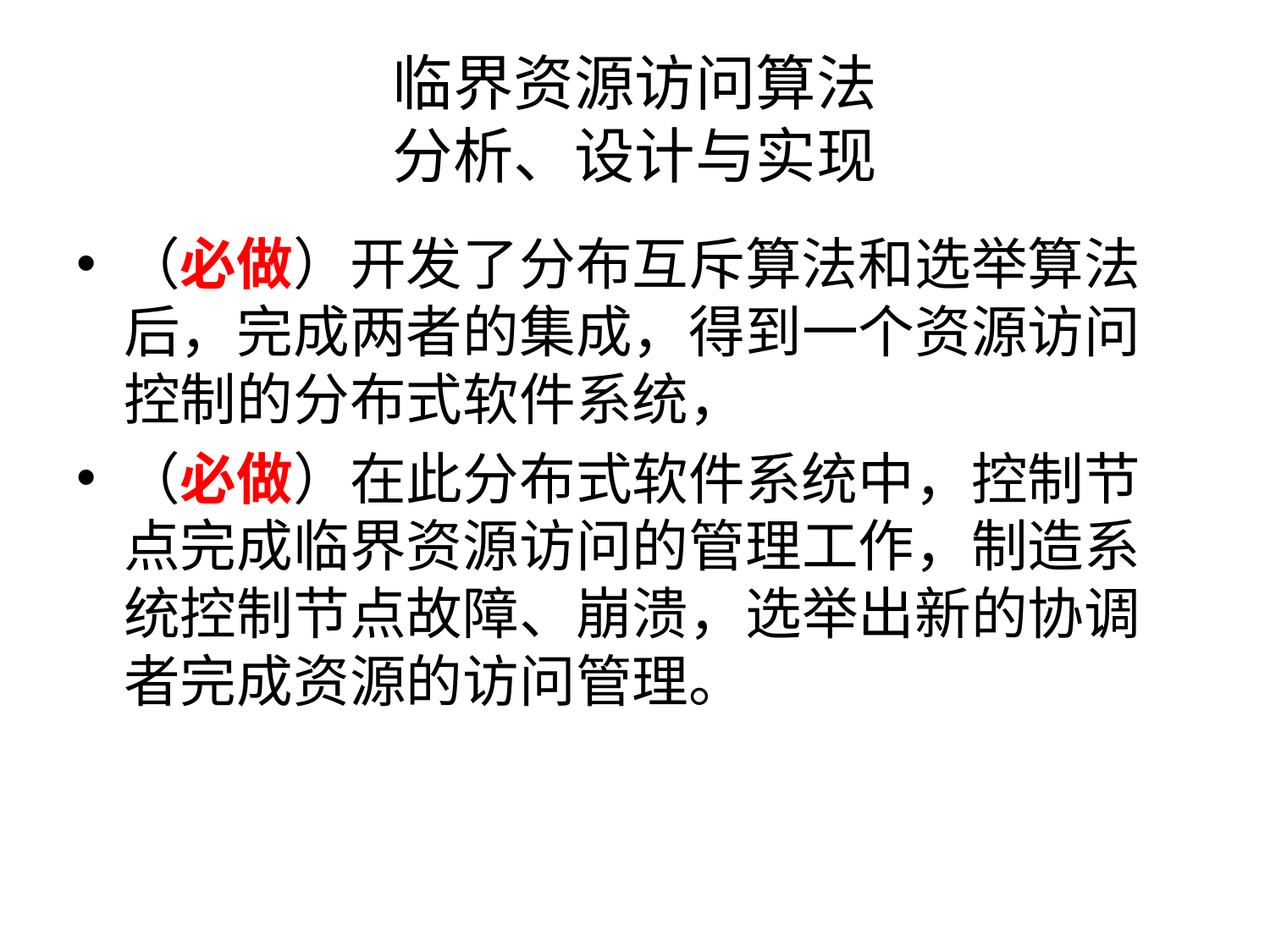

# 临界资源访问算法 分析、设计与实现
（必做）开发了分布互斥算法和选举算法后，完成两者的集成，得到一个资源访问控制的分布式软件系统，
（必做）在此分布式软件系统中，控制节点完成临界资源访问的管理工作，制造系统控制节点故障、崩溃，选举出新的协调者完成资源的访问管理。